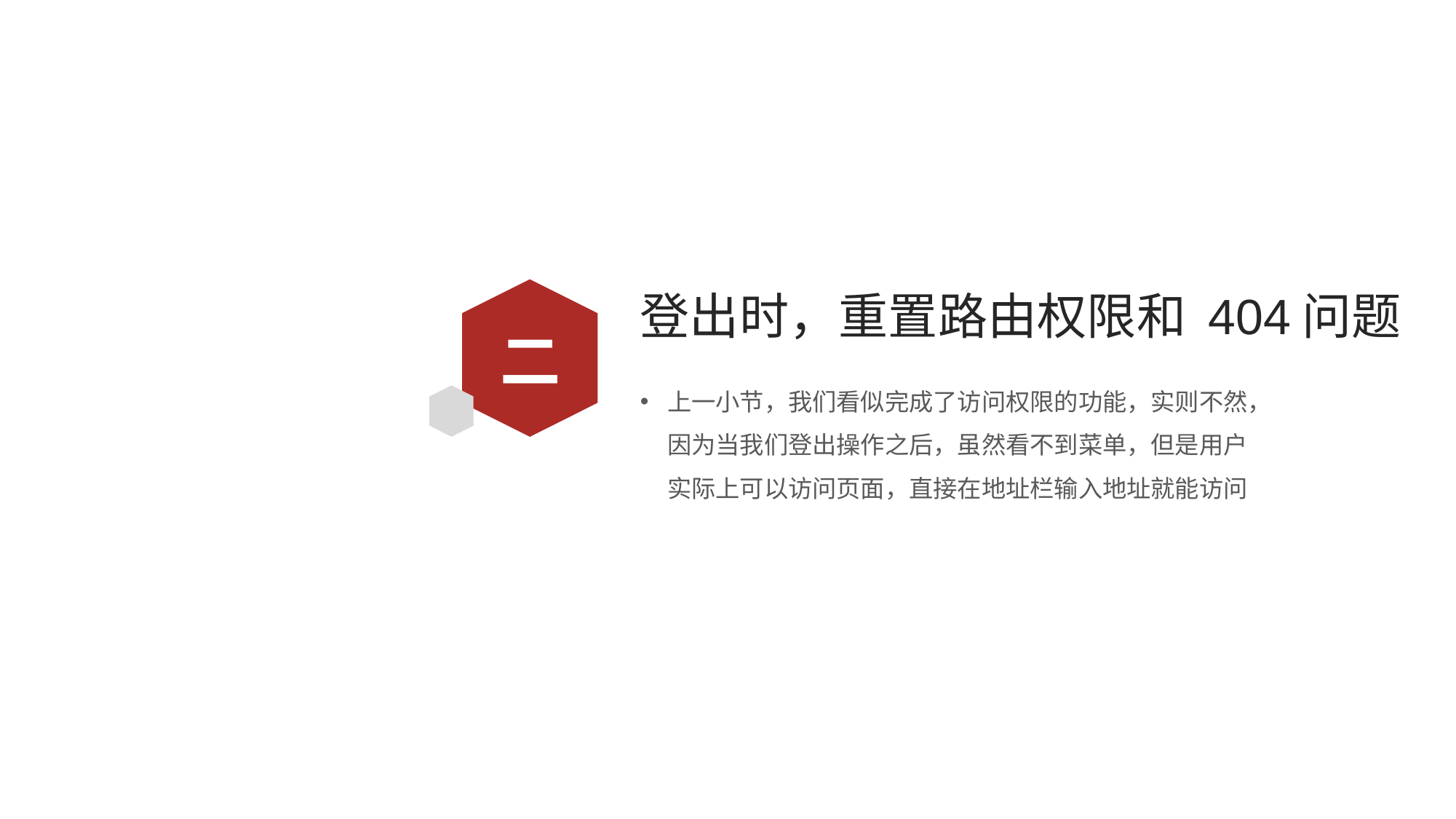

# 登出时，重置路由权限和 404问题
二
上一小节，我们看似完成了访问权限的功能，实则不然，因为当我们登出操作之后，虽然看不到菜单，但是用户实际上可以访问页面，直接在地址栏输入地址就能访问